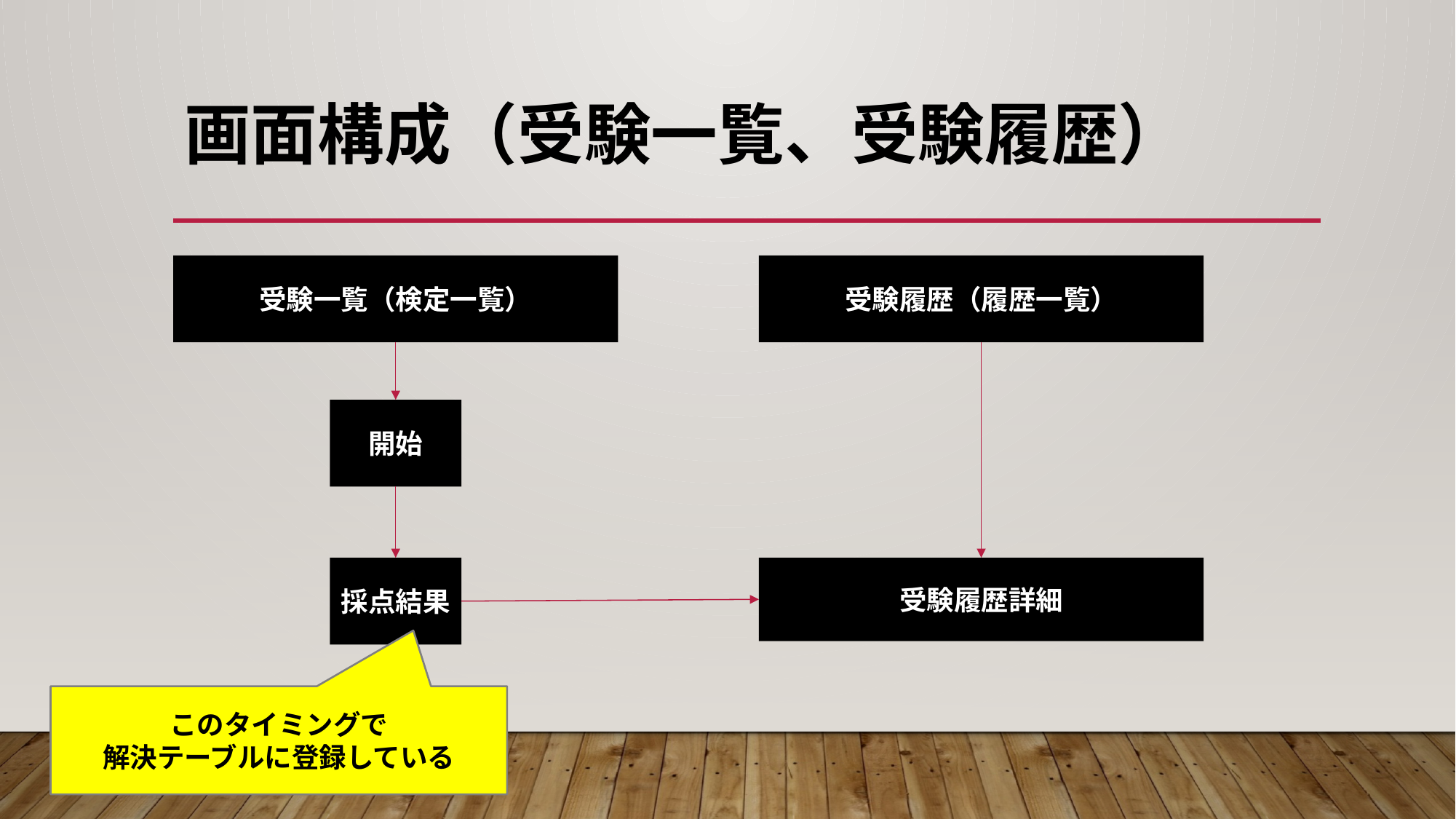

# 画面構成（受験一覧、受験履歴）
受験履歴（履歴一覧）
受験一覧（検定一覧）
開始
採点結果
受験履歴詳細
このタイミングで
解決テーブルに登録している